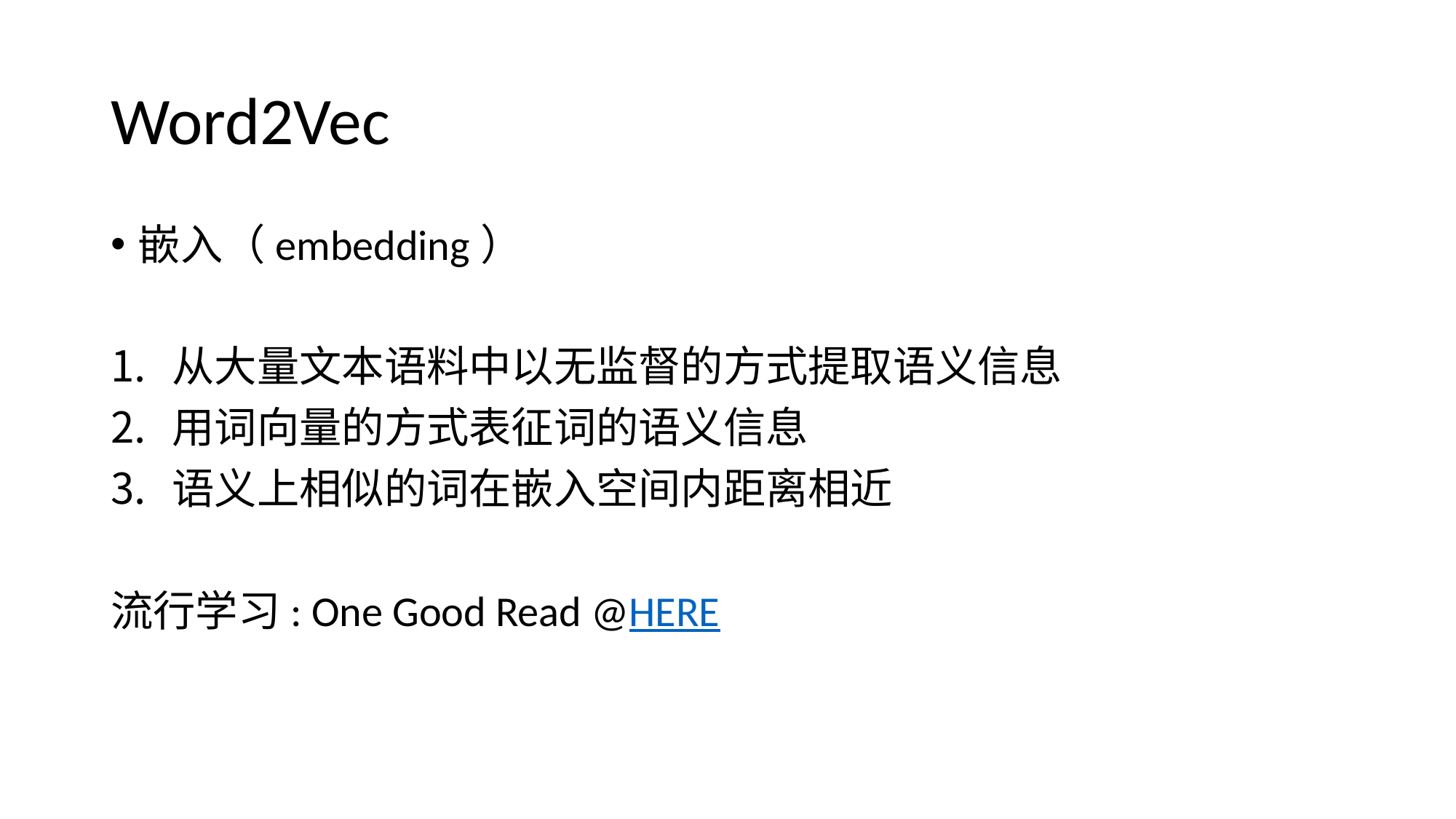

# Word2Vec
嵌入（embedding）

从大量文本语料中以无监督的方式提取语义信息
用词向量的方式表征词的语义信息
语义上相似的词在嵌入空间内距离相近

流行学习: One Good Read @HERE